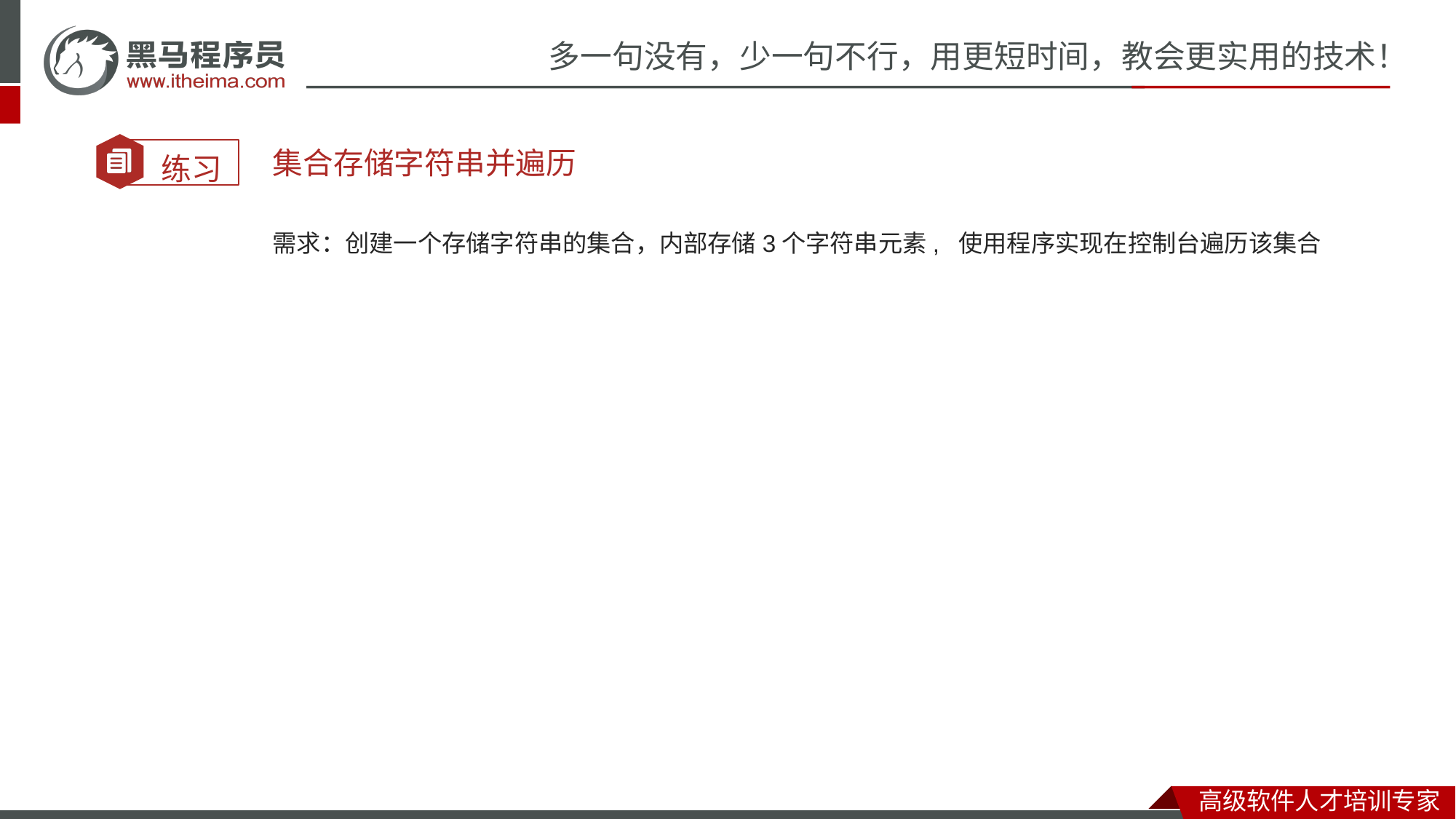

集合存储字符串并遍历
需求：创建一个存储字符串的集合，内部存储3个字符串元素,  使用程序实现在控制台遍历该集合